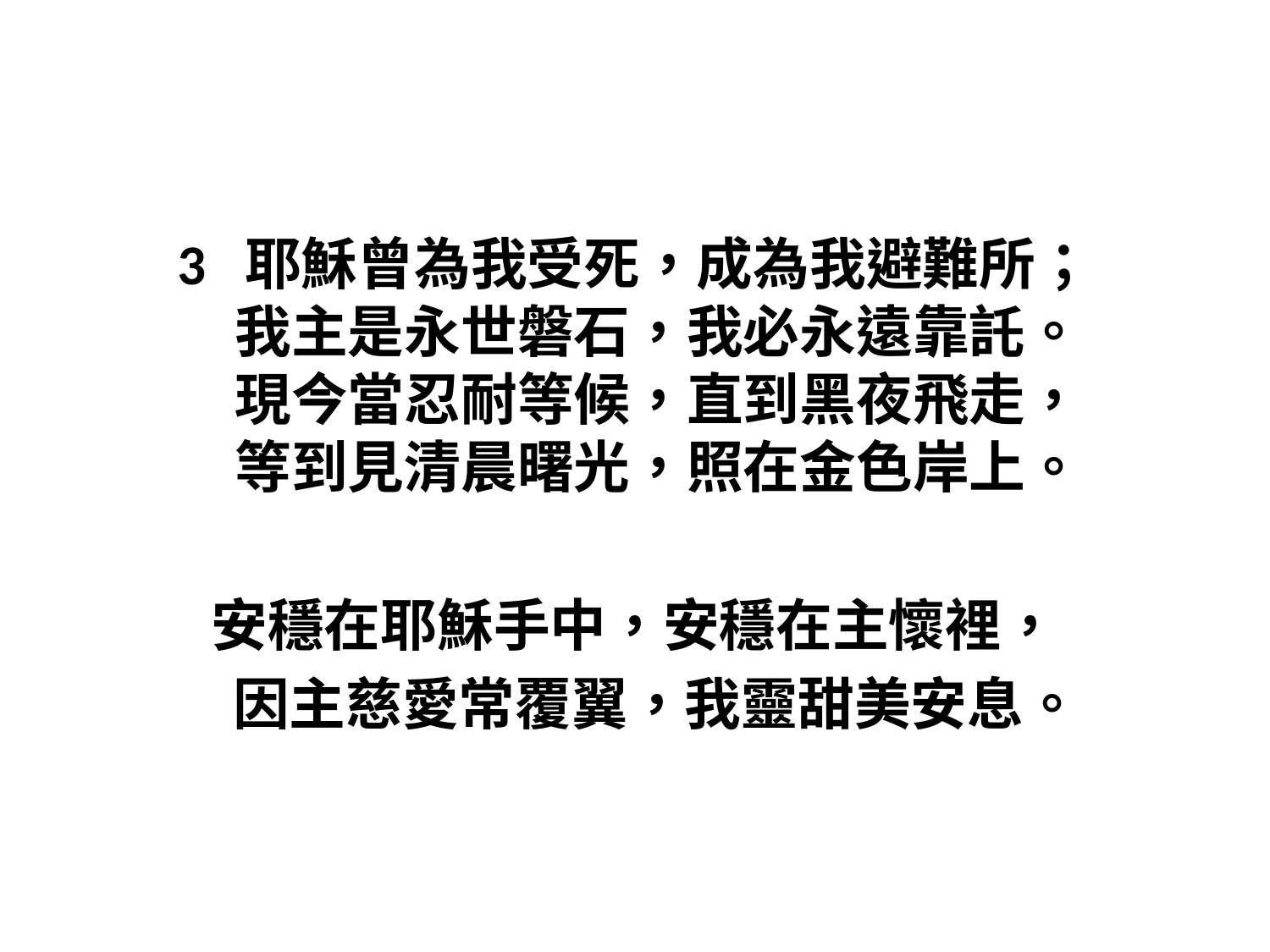

#
3  耶穌曾為我受死，成為我避難所；
我主是永世磐石，我必永遠靠託。
現今當忍耐等候，直到黑夜飛走，
等到見清晨曙光，照在金色岸上。

安穩在耶穌手中，安穩在主懷裡，
　因主慈愛常覆翼，我靈甜美安息。